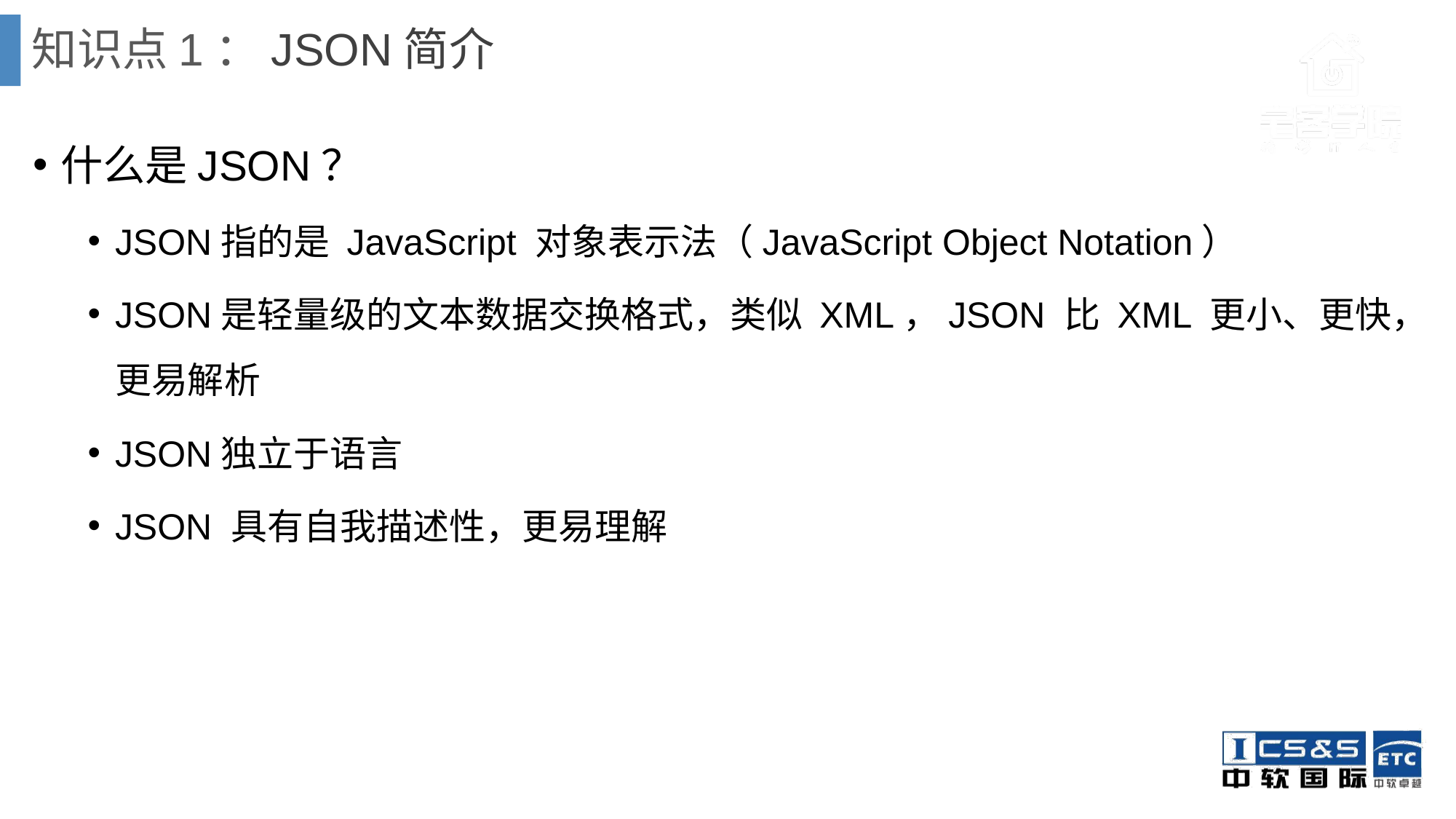

# 知识点1：JSON简介
什么是JSON？
JSON指的是 JavaScript 对象表示法（JavaScript Object Notation）
JSON是轻量级的文本数据交换格式，类似 XML，JSON 比 XML 更小、更快，更易解析
JSON独立于语言
JSON 具有自我描述性，更易理解